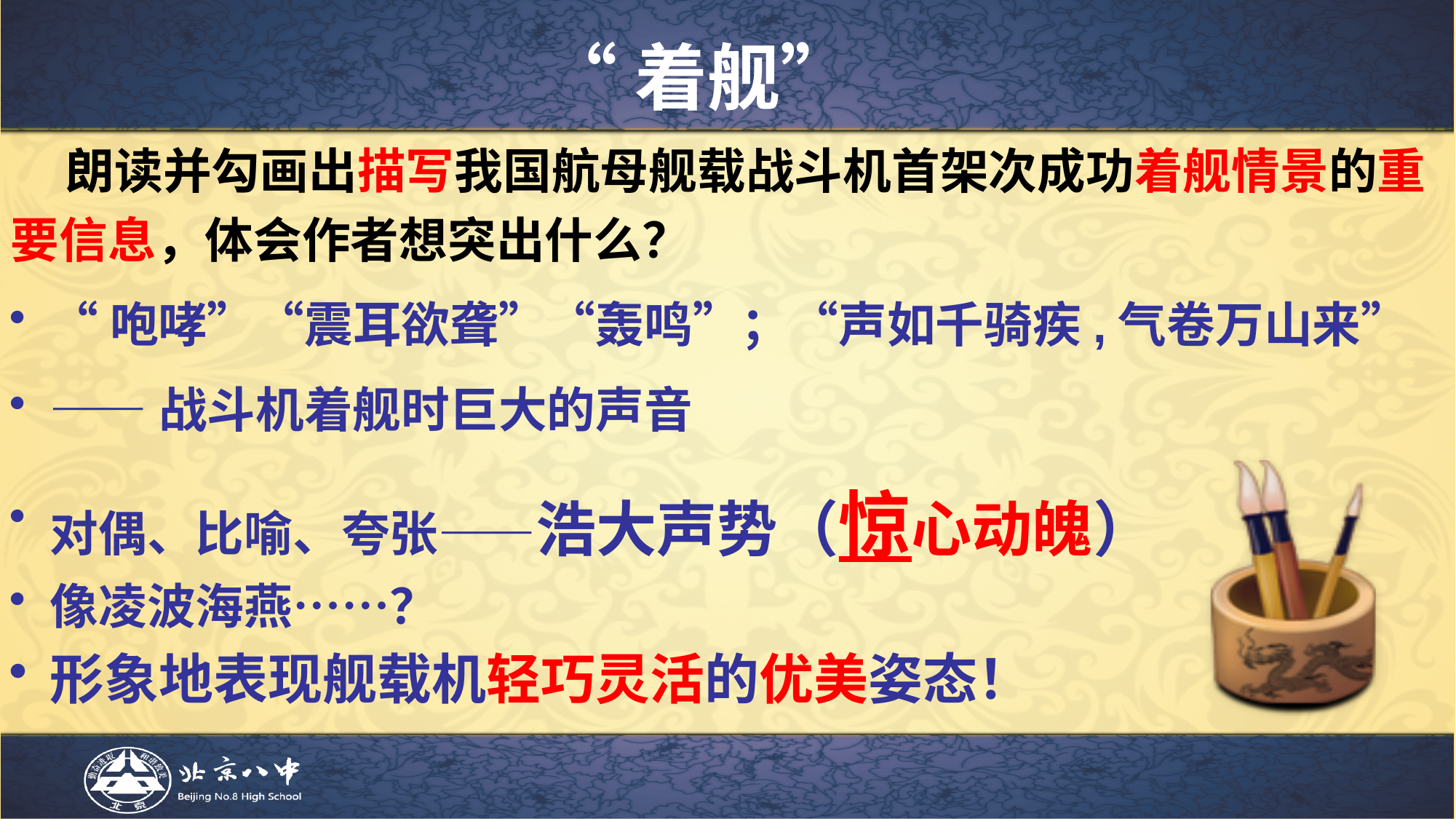

“着舰”
# 朗读并勾画出描写我国航母舰载战斗机首架次成功着舰情景的重要信息，体会作者想突出什么？
“咆哮”“震耳欲聋”“轰鸣”；“声如千骑疾,气卷万山来”
——战斗机着舰时巨大的声音
对偶、比喻、夸张——浩大声势（惊心动魄）
像凌波海燕……？
形象地表现舰载机轻巧灵活的优美姿态！